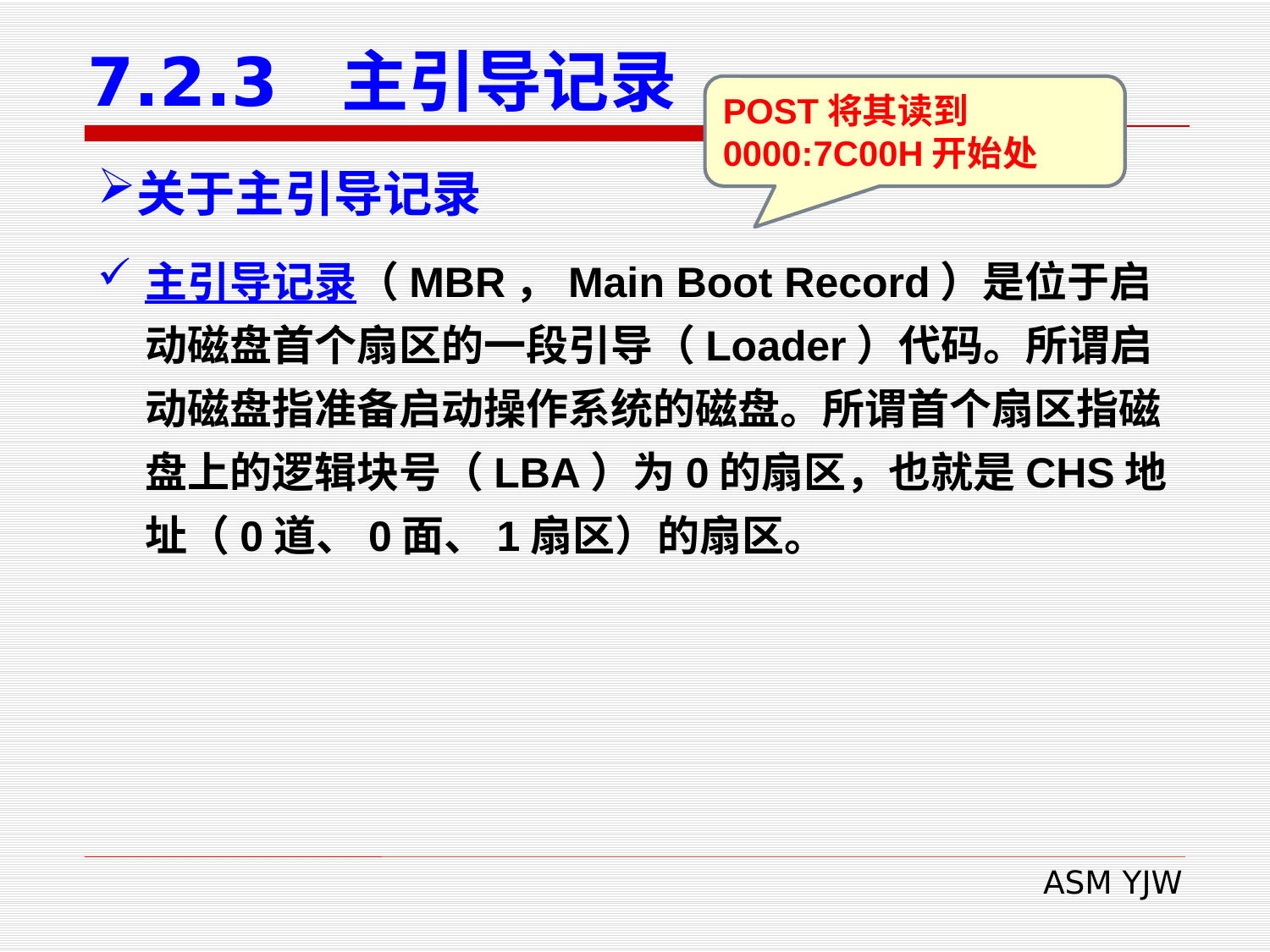

# 7.2.3  主引导记录
POST将其读到
0000:7C00H开始处
关于主引导记录
主引导记录（MBR，Main Boot Record）是位于启动磁盘首个扇区的一段引导（Loader）代码。所谓启动磁盘指准备启动操作系统的磁盘。所谓首个扇区指磁盘上的逻辑块号（LBA）为0的扇区，也就是CHS地址（0道、0面、1扇区）的扇区。